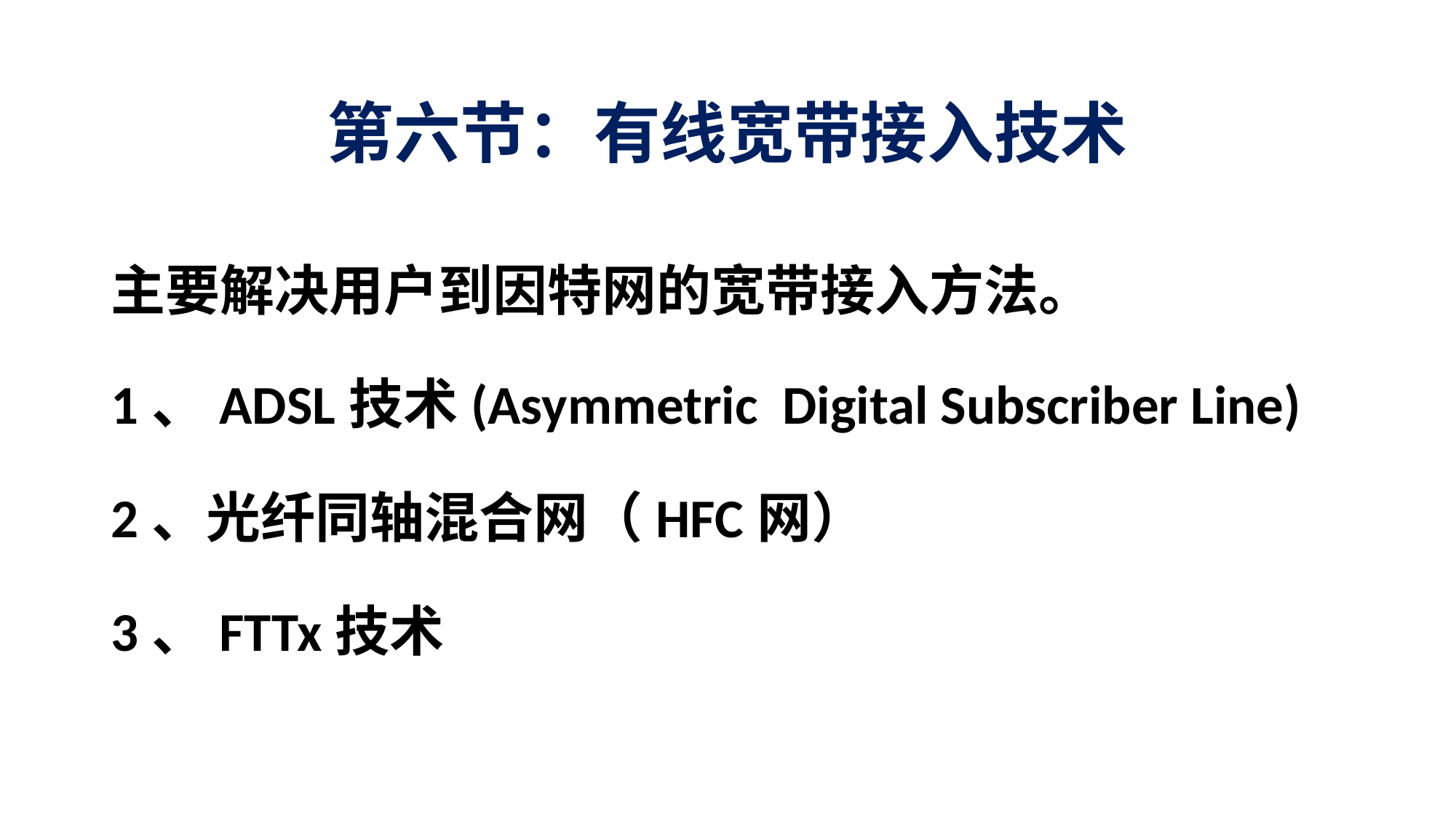

# 第六节：有线宽带接入技术
主要解决用户到因特网的宽带接入方法。
1、ADSL技术(Asymmetric  Digital Subscriber Line)
2、光纤同轴混合网（HFC网）
3、FTTx技术